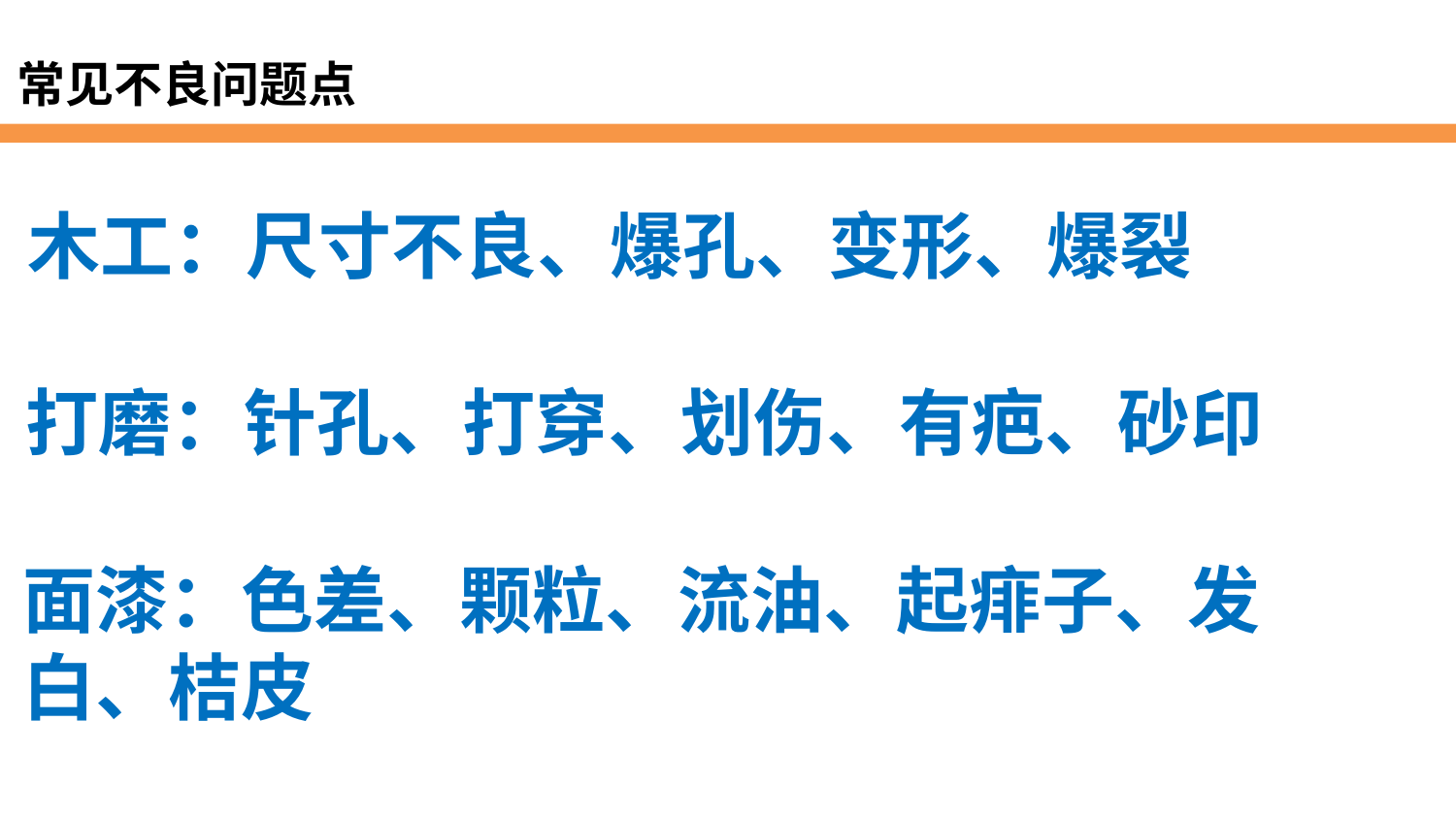

常见不良问题点
木工：尺寸不良、爆孔、变形、爆裂
打磨：针孔、打穿、划伤、有疤、砂印
面漆：色差、颗粒、流油、起痱子、发白、桔皮